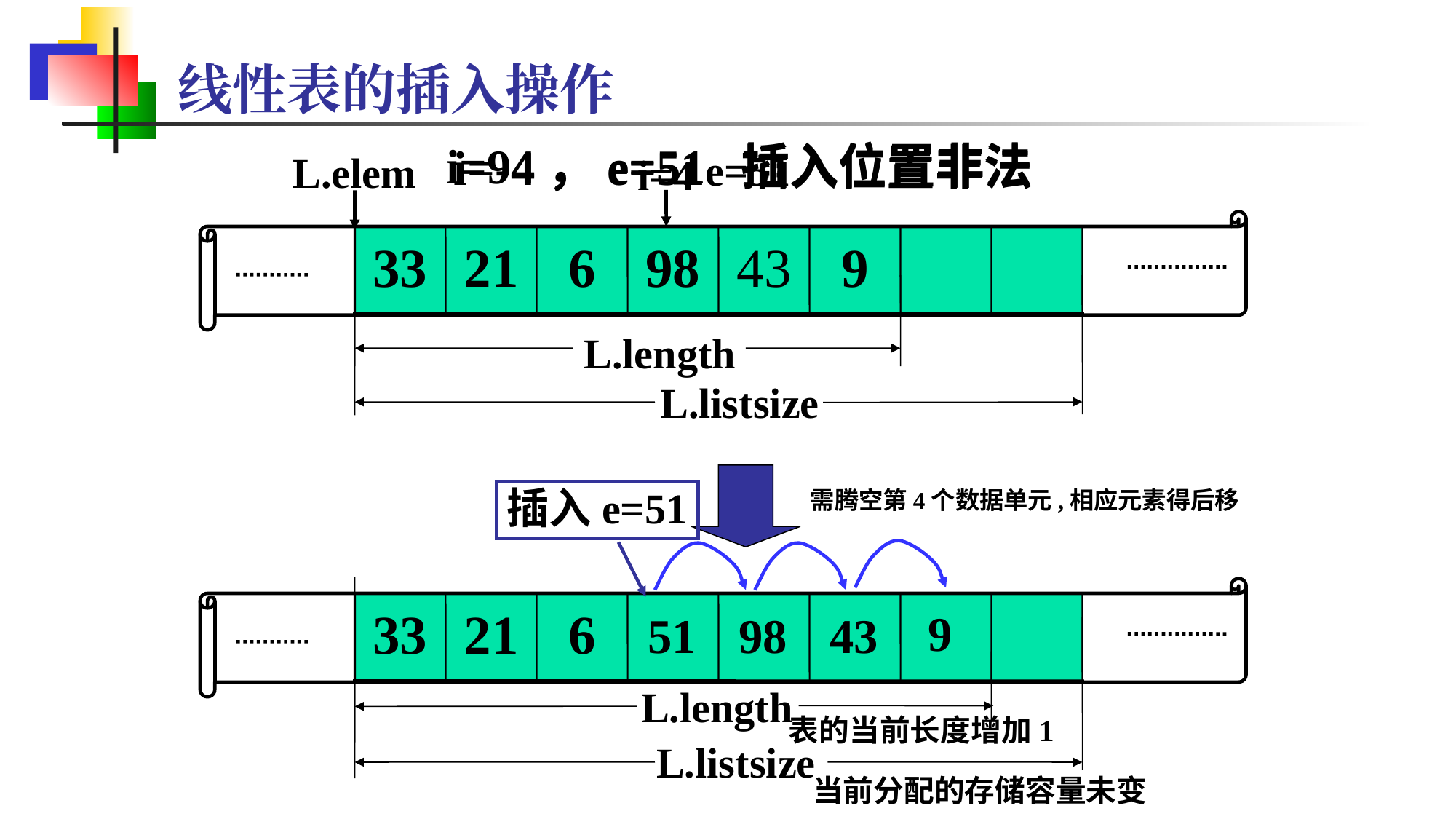

线性表的插入操作
i=94，e=51  插入位置非法
i=-4，e=51  插入位置非法
e=51
L.elem

i=4

33

21

6

98

43

9

L.length

L.listsize

插入e=51

需腾空第4个数据单元,相应元素得后移

L.listsize

33

21

6

98

43

9

9

L.length

51
98
43
表的当前长度增加1
当前分配的存储容量未变